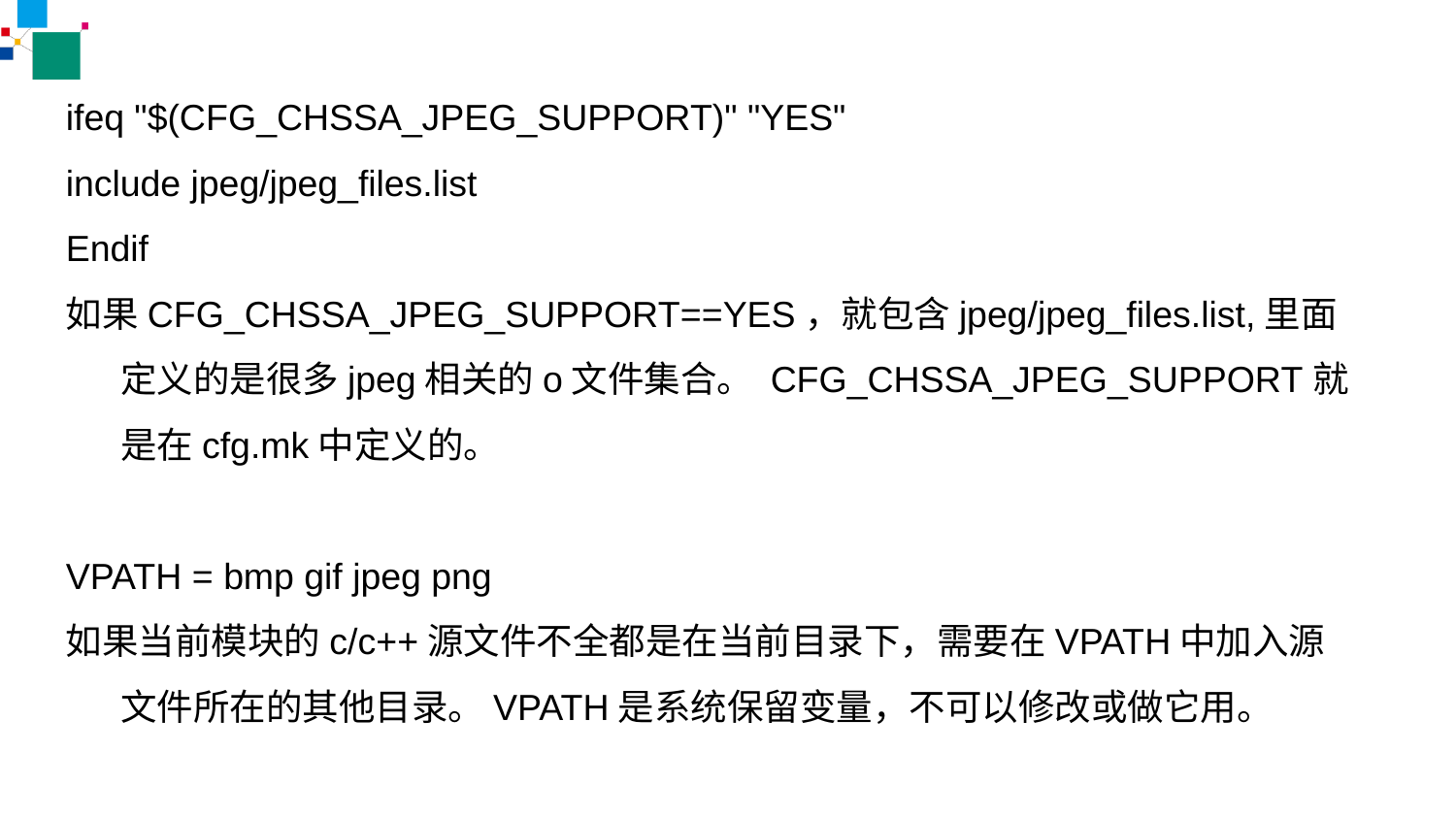

ifeq "$(CFG_CHSSA_JPEG_SUPPORT)" "YES"
include jpeg/jpeg_files.list
Endif
如果CFG_CHSSA_JPEG_SUPPORT==YES，就包含jpeg/jpeg_files.list,里面定义的是很多jpeg相关的o文件集合。 CFG_CHSSA_JPEG_SUPPORT就是在cfg.mk中定义的。

VPATH = bmp gif jpeg png
如果当前模块的c/c++源文件不全都是在当前目录下，需要在VPATH中加入源文件所在的其他目录。VPATH是系统保留变量，不可以修改或做它用。

（单位名称）